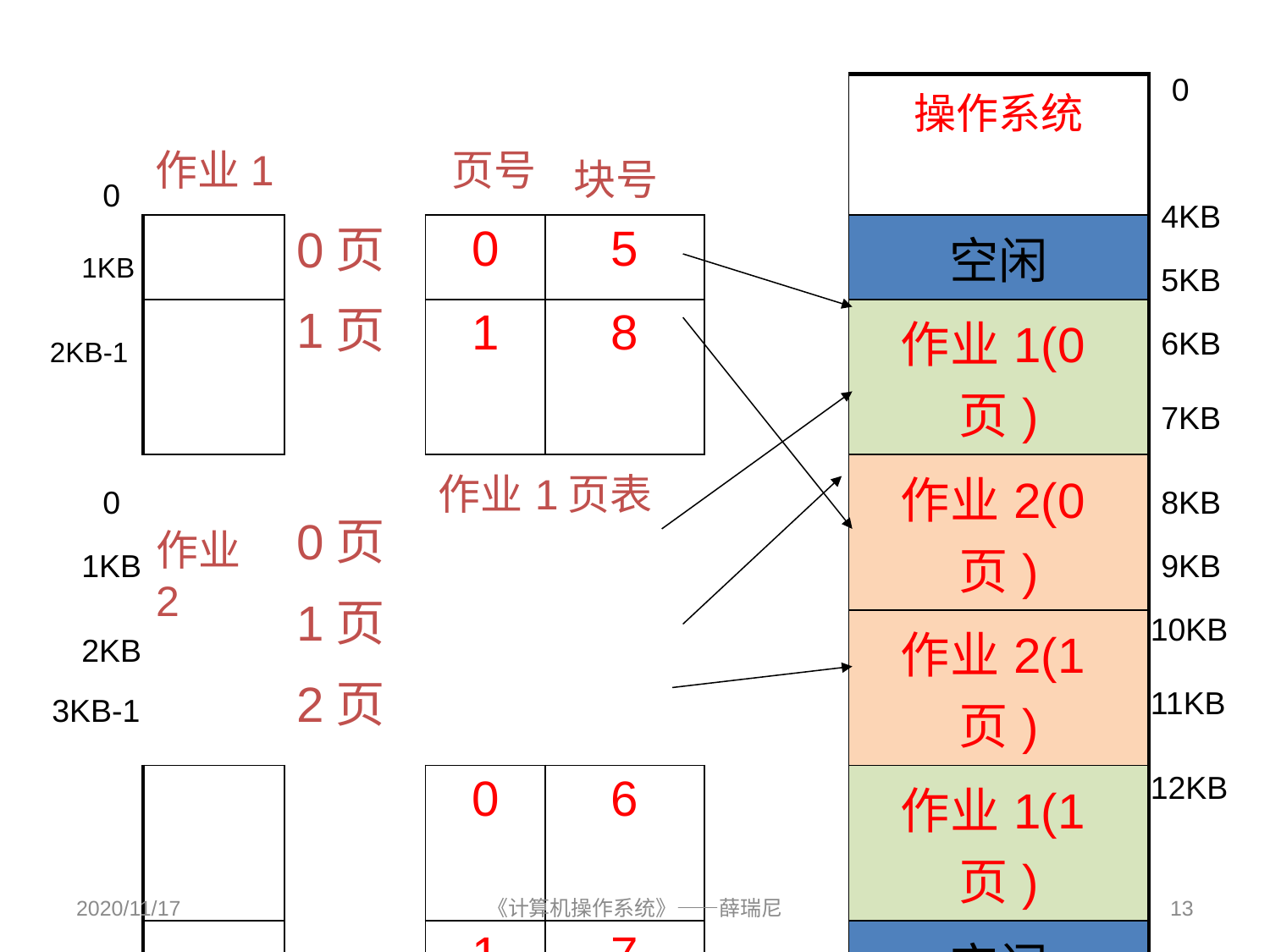

0
|  | 0页 1页 0页 1页 2页 | 块号 |  |  | 操作系统 |
| --- | --- | --- | --- | --- | --- |
|  |  | 0 | 5 |  | 空闲 |
|  |  | 1 | 8 |  | 作业1(0页) |
| 作业2 |  | 作业1页表 |  |  | 作业2(0页) |
|  |  |  |  |  | 作业2(1页) |
|  |  | 0 | 6 |  | 作业1(1页) |
|  |  | 1 | 7 |  | 空闲 |
|  |  | 2 | 10 |  | 作业2(2页) |
| 作业2页表 |  |  |  |  | 空闲 |
|  |  |  |  |  |  |
|  |  |  |  |  |  |
作业1
页号
0
4KB
1KB

5KB

6KB
2KB-1

7KB
0

8KB
1KB
9KB
10KB
2KB

11KB
3KB-1
12KB
2020/11/17
《计算机操作系统》——薛瑞尼
13